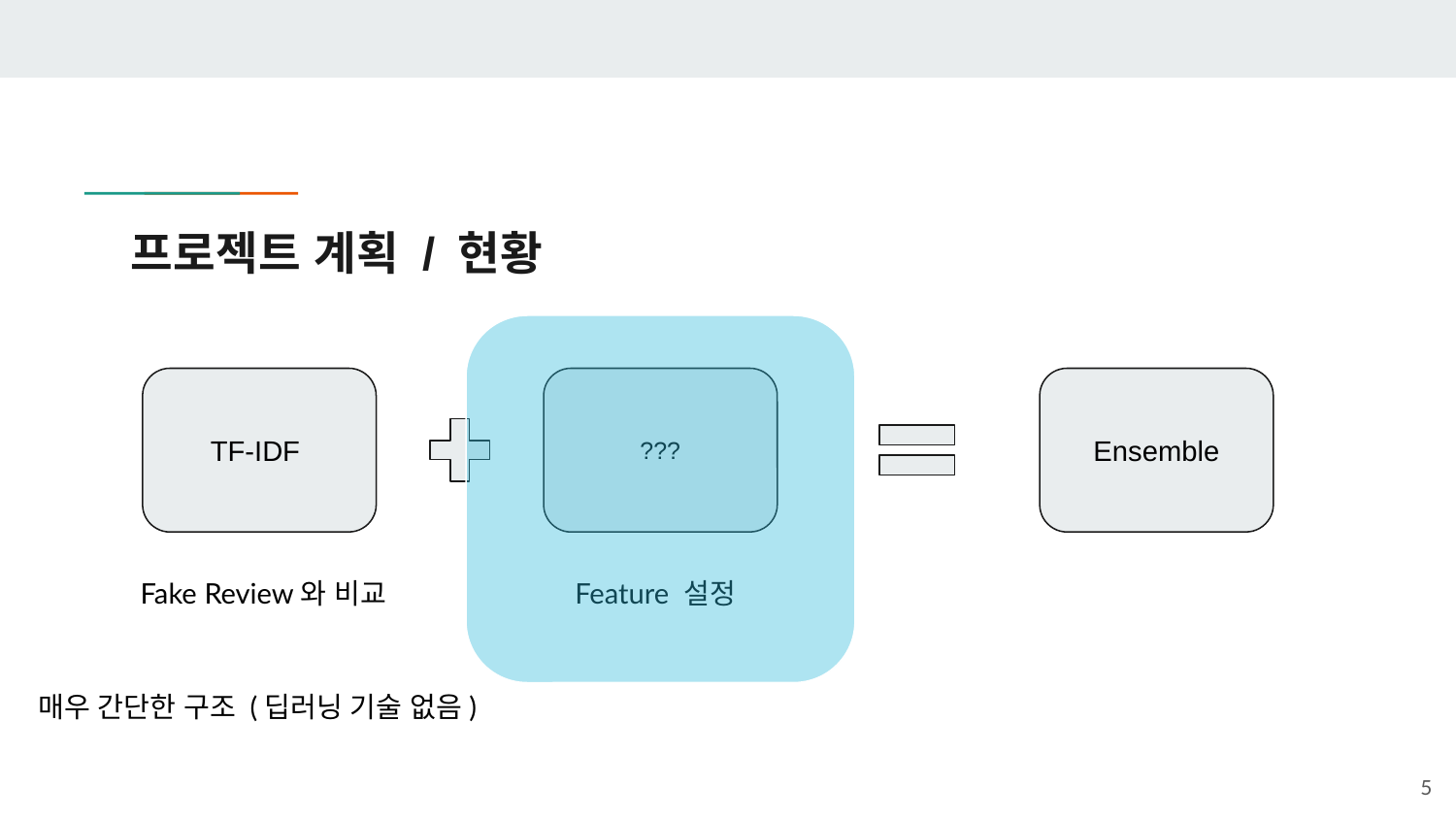

# 프로젝트 계획 / 현황

TF-IDF
???
Ensemble

Fake Review와 비교
Feature 설정
매우 간단한 구조 (딥러닝 기술 없음)
5